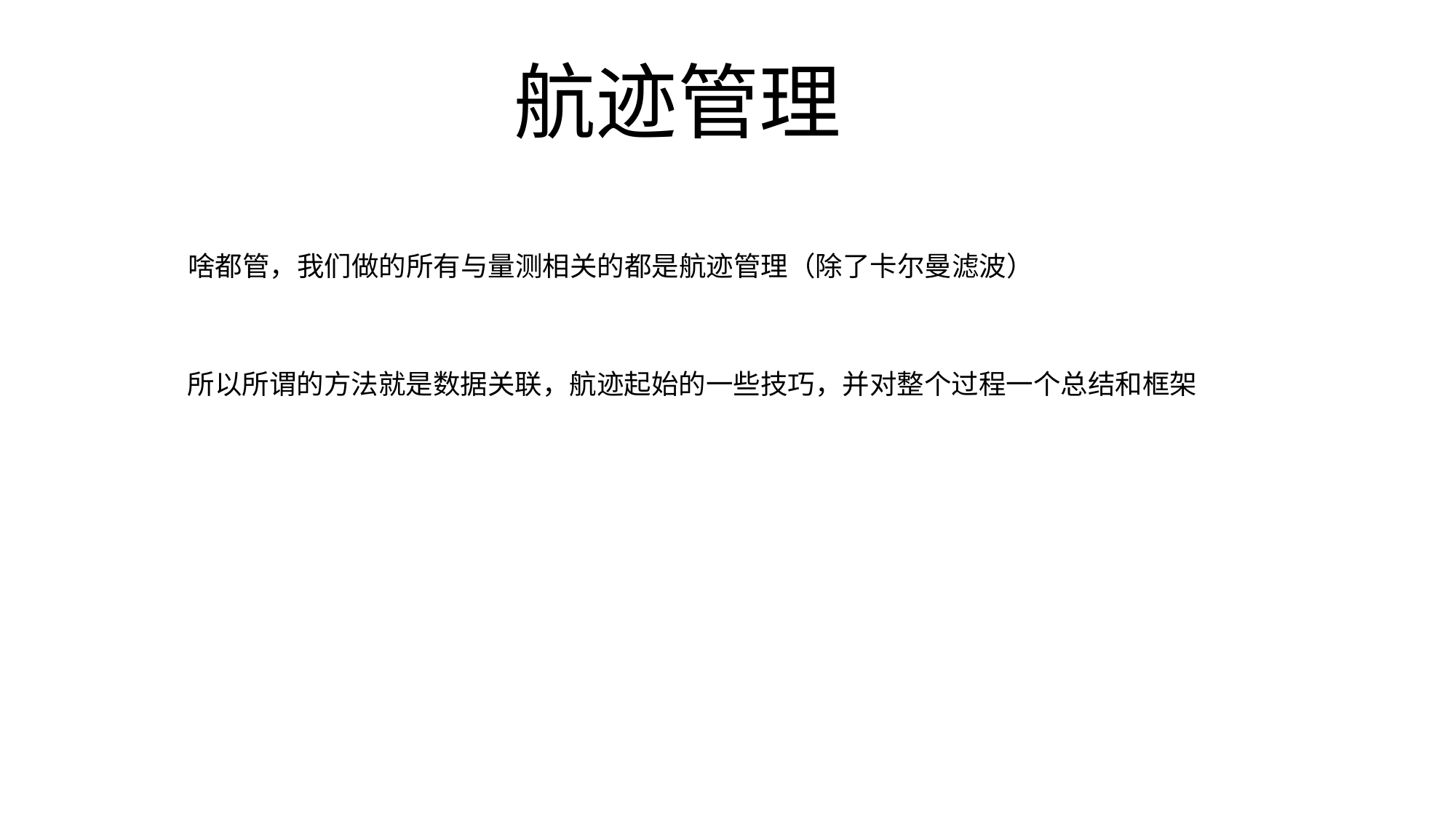

航迹管理
啥都管，我们做的所有与量测相关的都是航迹管理（除了卡尔曼滤波）
所以所谓的方法就是数据关联，航迹起始的一些技巧，并对整个过程一个总结和框架